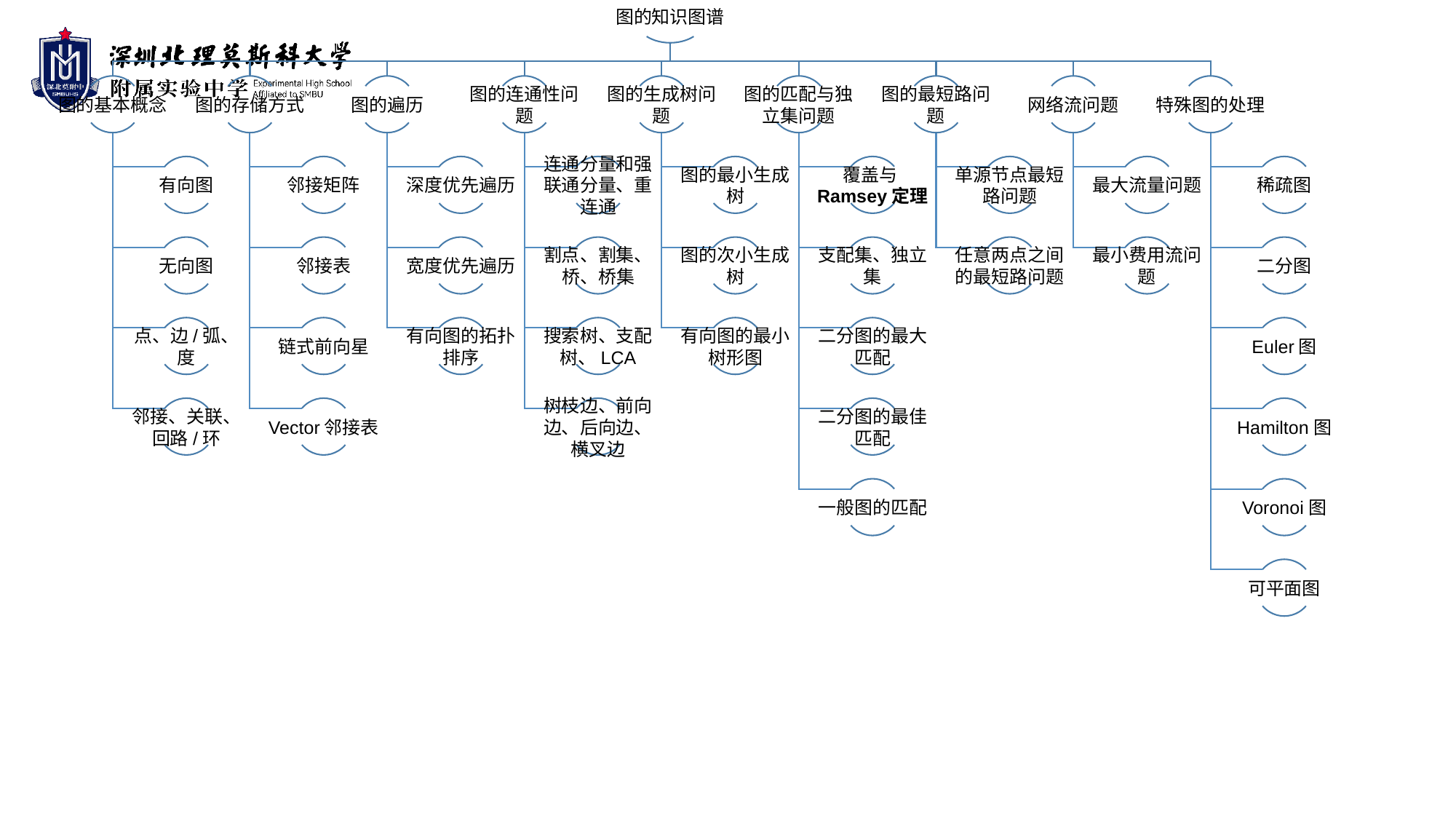

图的知识图谱
图的基本概念
有向图
无向图
点、边/弧、度
邻接、关联、回路/环
图的存储方式
邻接矩阵
邻接表
链式前向星
Vector邻接表
图的遍历
深度优先遍历
宽度优先遍历
有向图的拓扑排序
图的连通性问题
连通分量和强联通分量、重连通
割点、割集、桥、桥集
搜索树、支配树、LCA
树枝边、前向边、后向边、横叉边
图的生成树问题
图的最小生成树
图的次小生成树
有向图的最小树形图
图的匹配与独立集问题
覆盖与Ramsey定理
支配集、独立集
二分图的最大匹配
二分图的最佳匹配
一般图的匹配
图的最短路问题
单源节点最短路问题
任意两点之间的最短路问题
网络流问题
最大流量问题
最小费用流问题
特殊图的处理
稀疏图
二分图
Euler图
Hamilton图
Voronoi图
可平面图